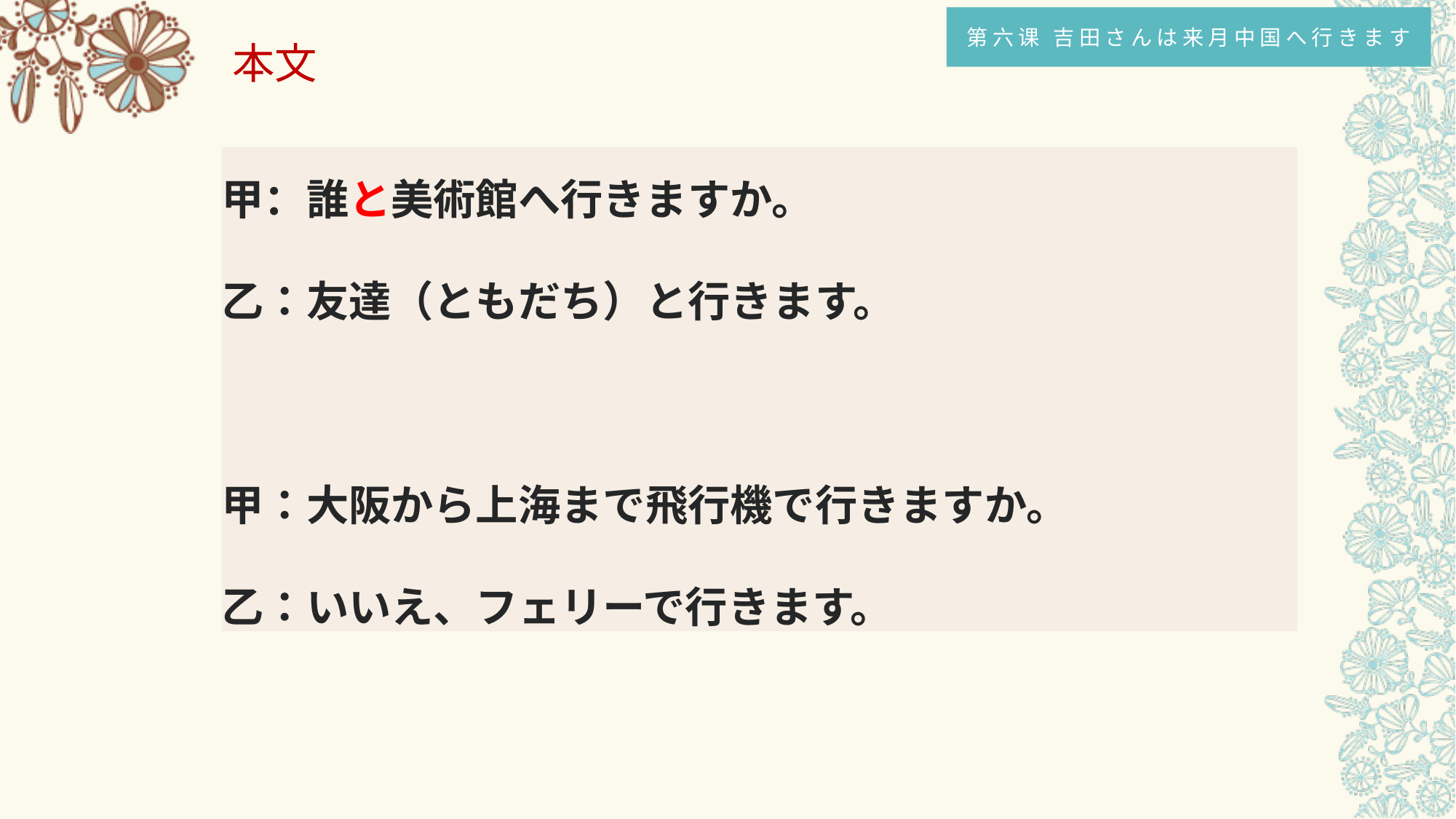

第六课 吉田さんは来月中国へ行きます
本文
甲：誰と美術館へ行きますか。
乙：友達（ともだち）と行きます。

甲：大阪から上海まで飛行機で行きますか。
乙：いいえ、フェリーで行きます。